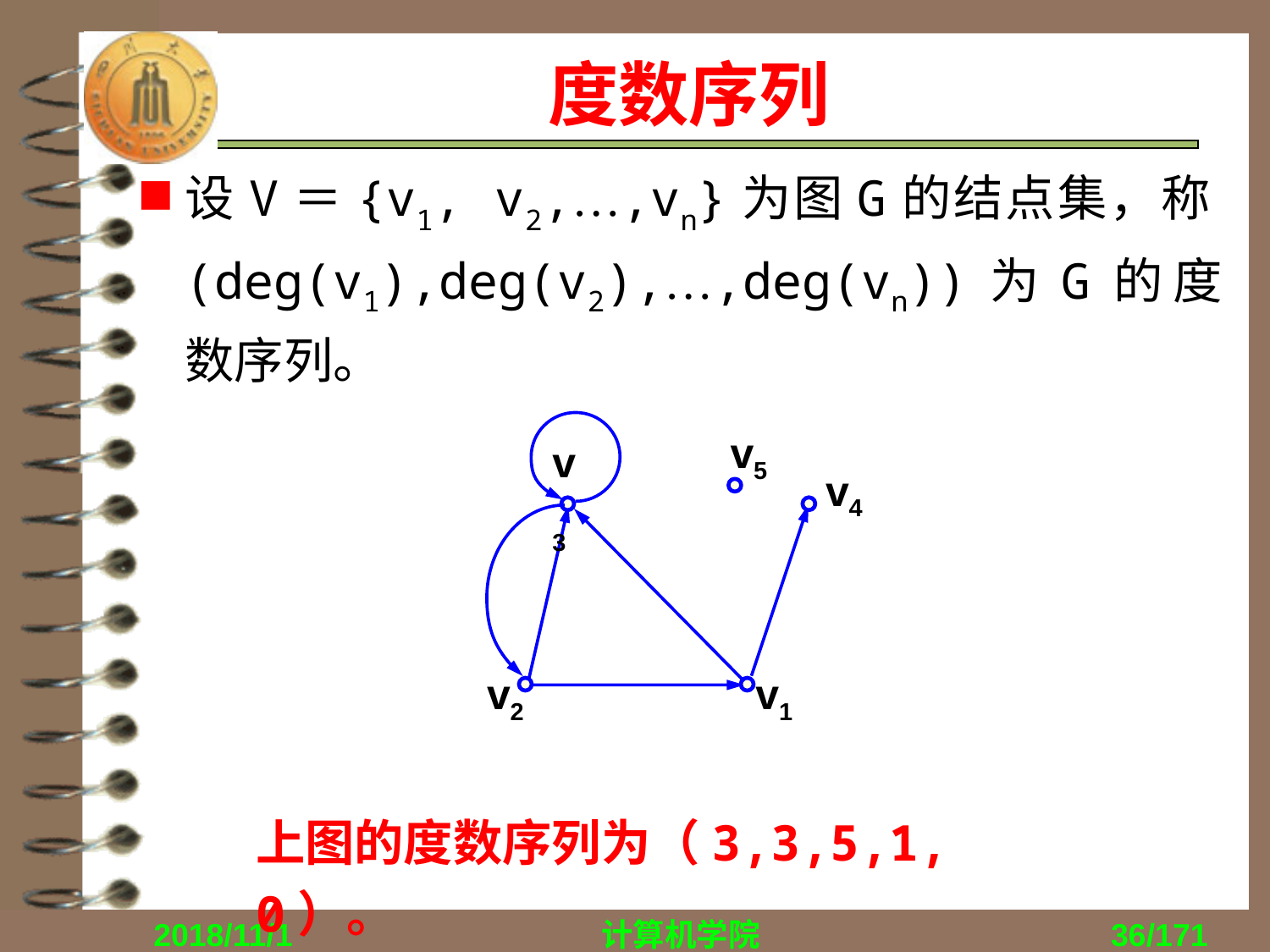

# 度数序列
设V＝{v1, v2,…,vn}为图G的结点集，称(deg(v1),deg(v2),…,deg(vn))为G的度数序列。

v5
v3
v4

v2
v1

上图的度数序列为（3,3,5,1,0）。
2018/11/1
计算机学院
36/171